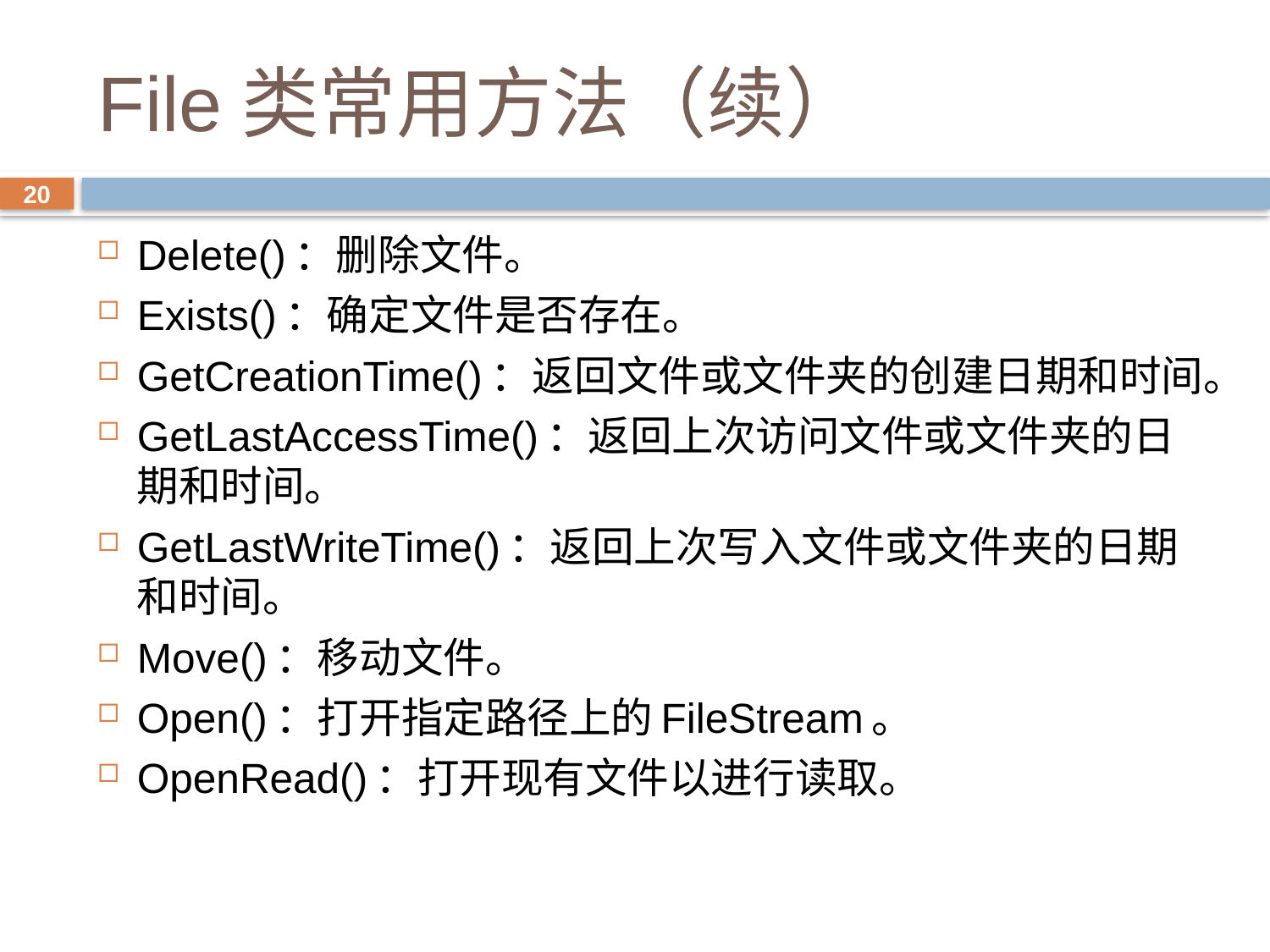

# File类常用方法（续）
20
Delete()：删除文件。
Exists()：确定文件是否存在。
GetCreationTime()：返回文件或文件夹的创建日期和时间。
GetLastAccessTime()：返回上次访问文件或文件夹的日期和时间。
GetLastWriteTime()：返回上次写入文件或文件夹的日期和时间。
Move()：移动文件。
Open()：打开指定路径上的FileStream。
OpenRead()：打开现有文件以进行读取。